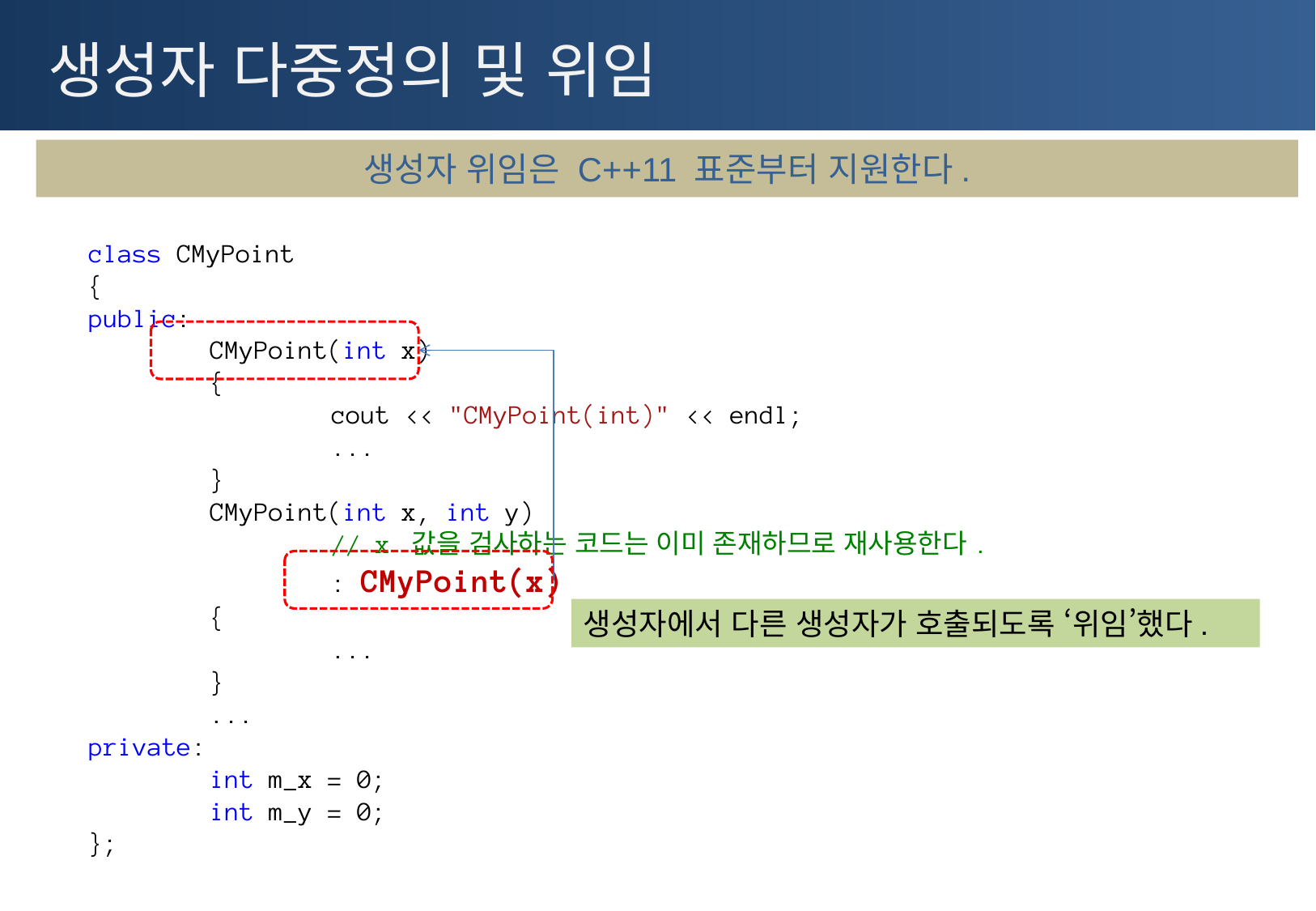

# 생성자 다중정의 및 위임
생성자 위임은 C++11 표준부터 지원한다.
class CMyPoint
{
public:
	CMyPoint(int x)
	{
		cout << "CMyPoint(int)" << endl;
		...
	}
	CMyPoint(int x, int y)
		// x 값을 검사하는 코드는 이미 존재하므로 재사용한다.
		: CMyPoint(x)
	{
		...
	}
	...
private:
	int m_x = 0;
	int m_y = 0;
};

생성자에서 다른 생성자가 호출되도록 ‘위임’했다.